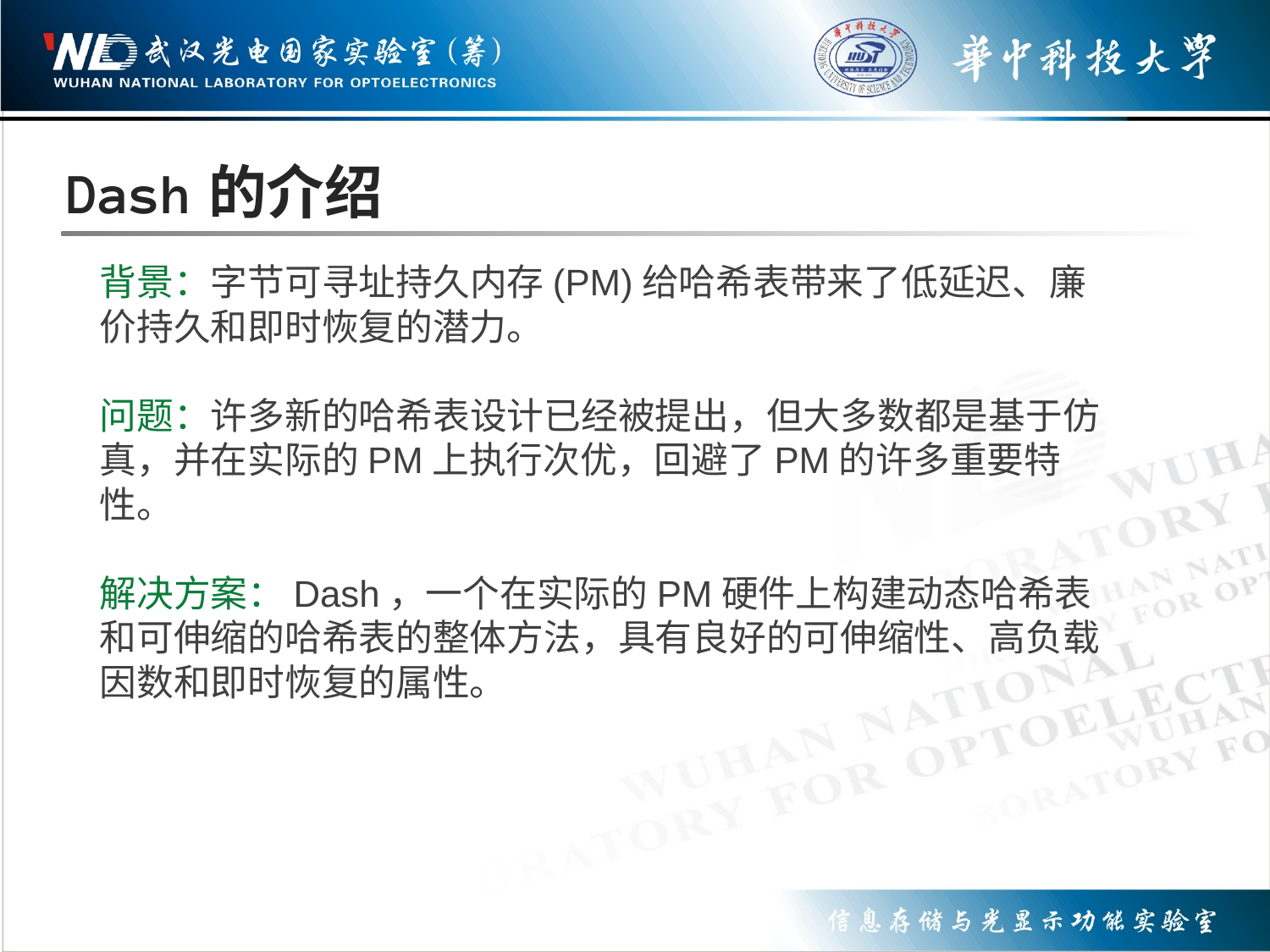

# Dash的介绍
背景：字节可寻址持久内存(PM)给哈希表带来了低延迟、廉价持久和即时恢复的潜力。

问题：许多新的哈希表设计已经被提出，但大多数都是基于仿真，并在实际的PM上执行次优，回避了PM的许多重要特性。

解决方案：Dash，一个在实际的PM硬件上构建动态哈希表和可伸缩的哈希表的整体方法，具有良好的可伸缩性、高负载因数和即时恢复的属性。